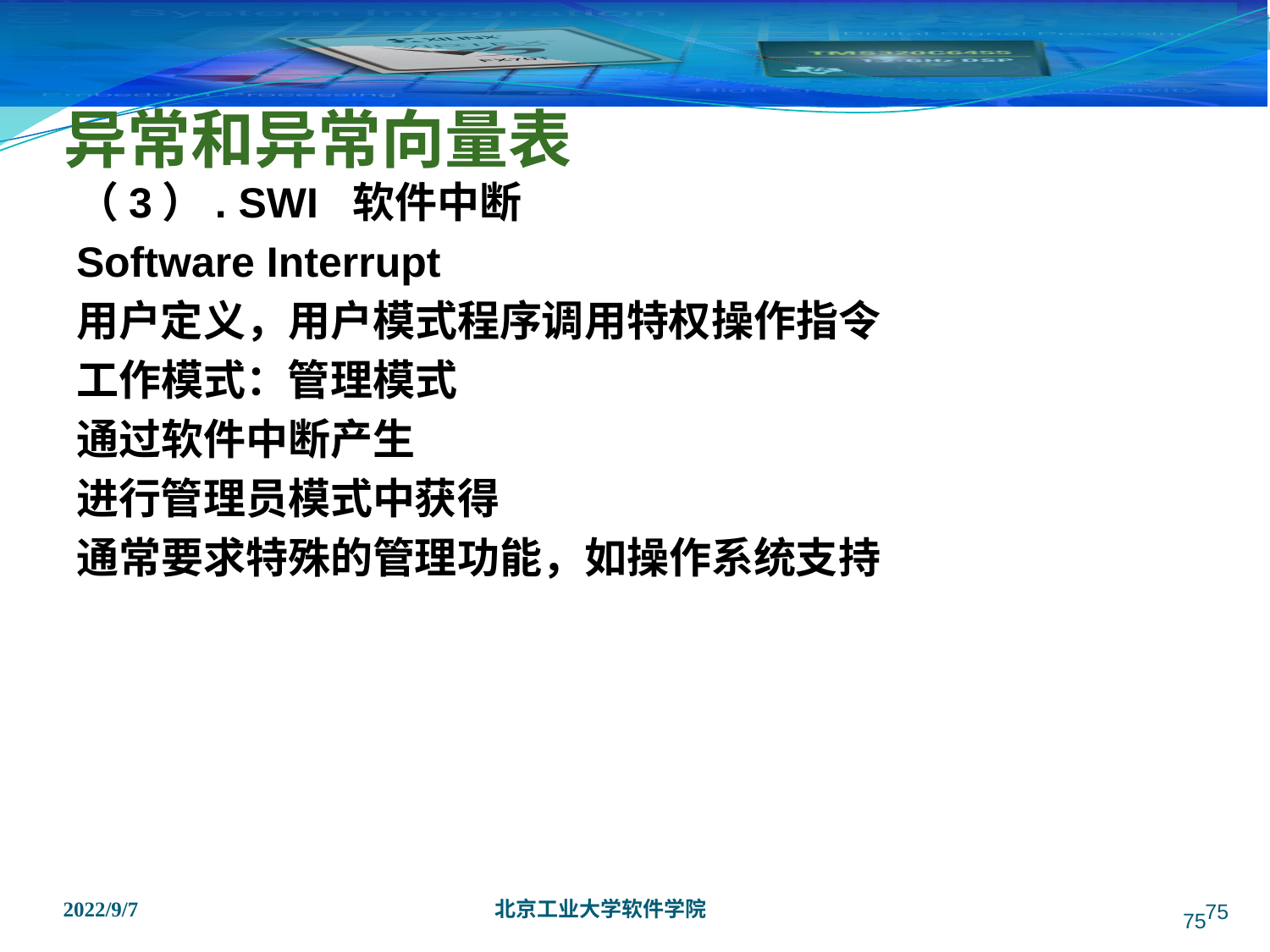

# 异常和异常向量表
（3）. SWI  软件中断
Software Interrupt
用户定义，用户模式程序调用特权操作指令
工作模式：管理模式
通过软件中断产生
进行管理员模式中获得
通常要求特殊的管理功能，如操作系统支持

75